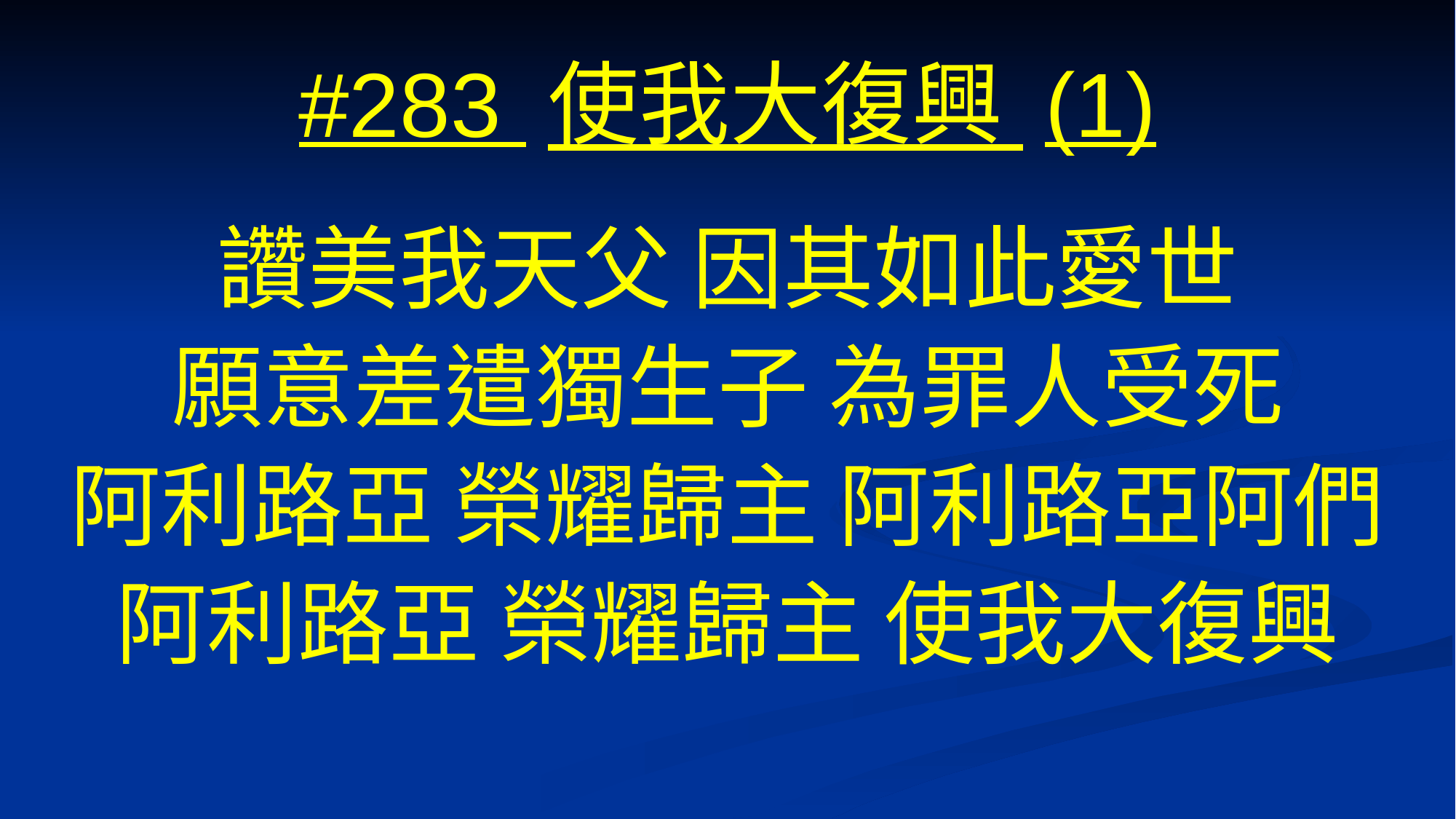

# #283 使我大復興 (1)
讚美我天父 因其如此愛世
願意差遣獨生子 為罪人受死
阿利路亞 榮耀歸主 阿利路亞阿們
阿利路亞 榮耀歸主 使我大復興